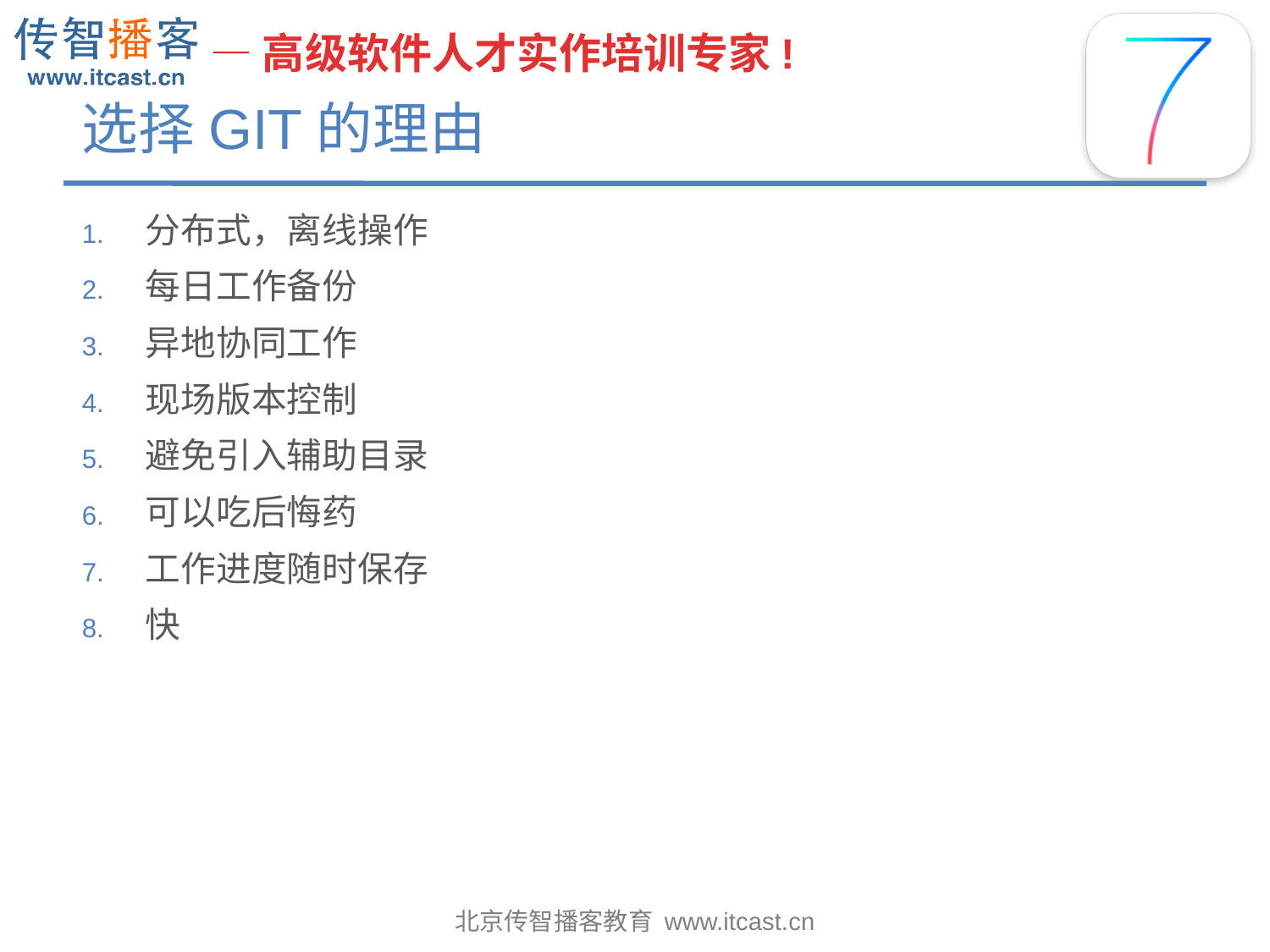

# 选择GIT的理由
分布式，离线操作
每日工作备份
异地协同工作
现场版本控制
避免引入辅助目录
可以吃后悔药
工作进度随时保存
快